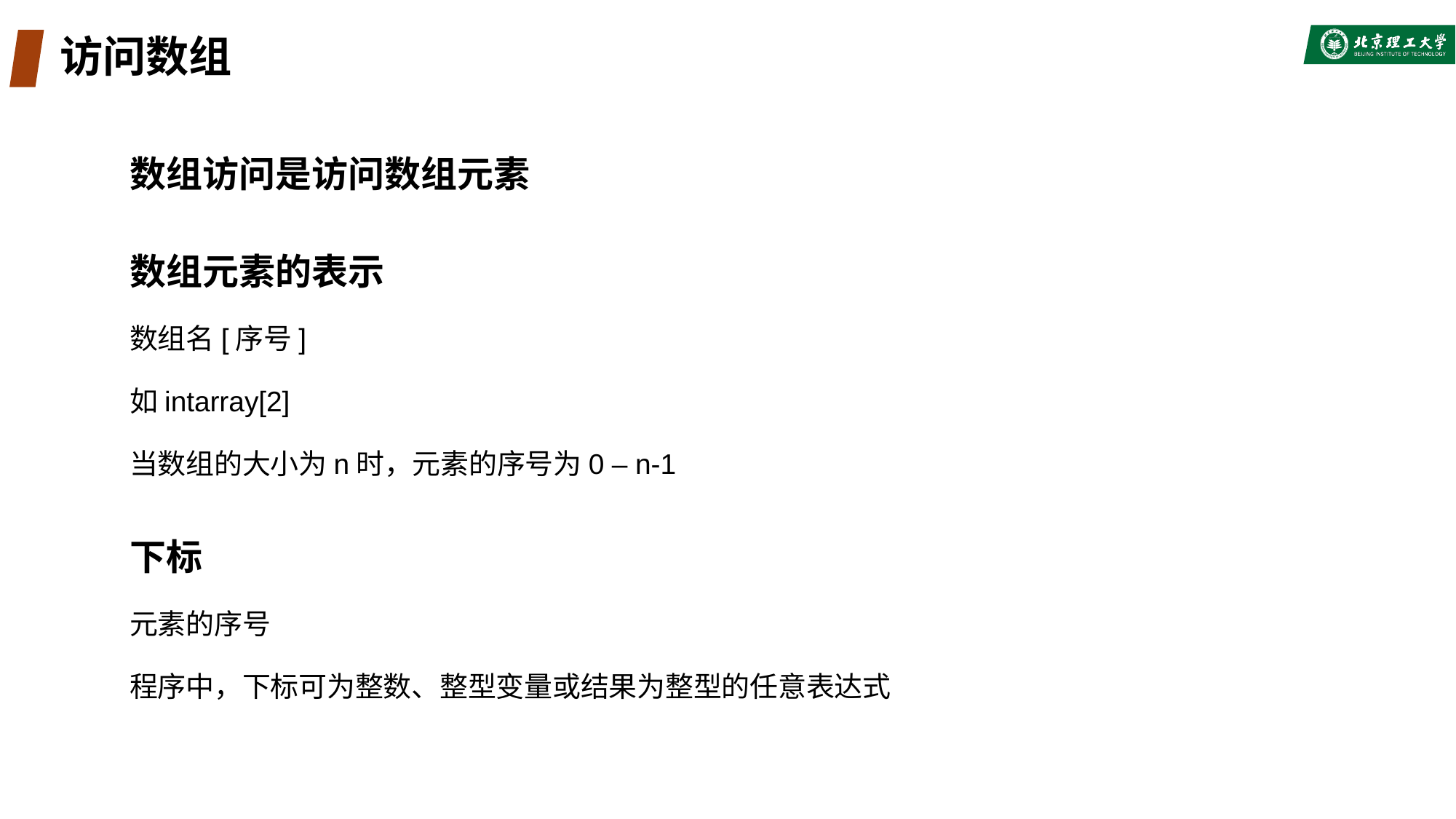

# 访问数组
数组访问是访问数组元素
数组元素的表示
数组名[序号]
如intarray[2]
当数组的大小为n时，元素的序号为0 – n-1
下标
元素的序号
程序中，下标可为整数、整型变量或结果为整型的任意表达式